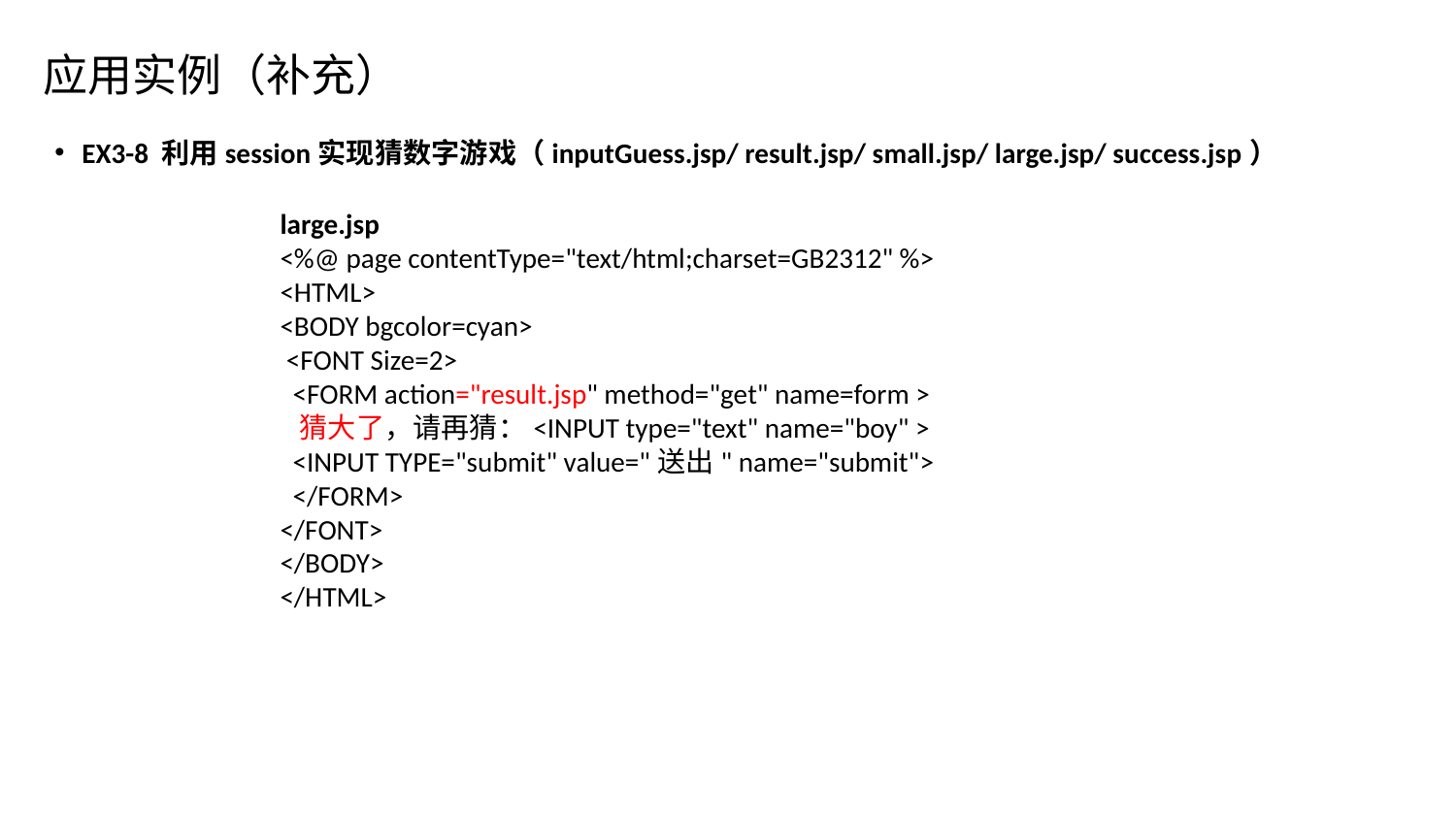

# 应用实例（补充）
EX3-8 利用session实现猜数字游戏（inputGuess.jsp/ result.jsp/ small.jsp/ large.jsp/ success.jsp）
large.jsp
<%@ page contentType="text/html;charset=GB2312" %>
<HTML>
<BODY bgcolor=cyan>
 <FONT Size=2>
  <FORM action="result.jsp" method="get" name=form >
  猜大了，请再猜：<INPUT type="text" name="boy" >
  <INPUT TYPE="submit" value="送出" name="submit">
  </FORM>
</FONT>
</BODY>
</HTML>